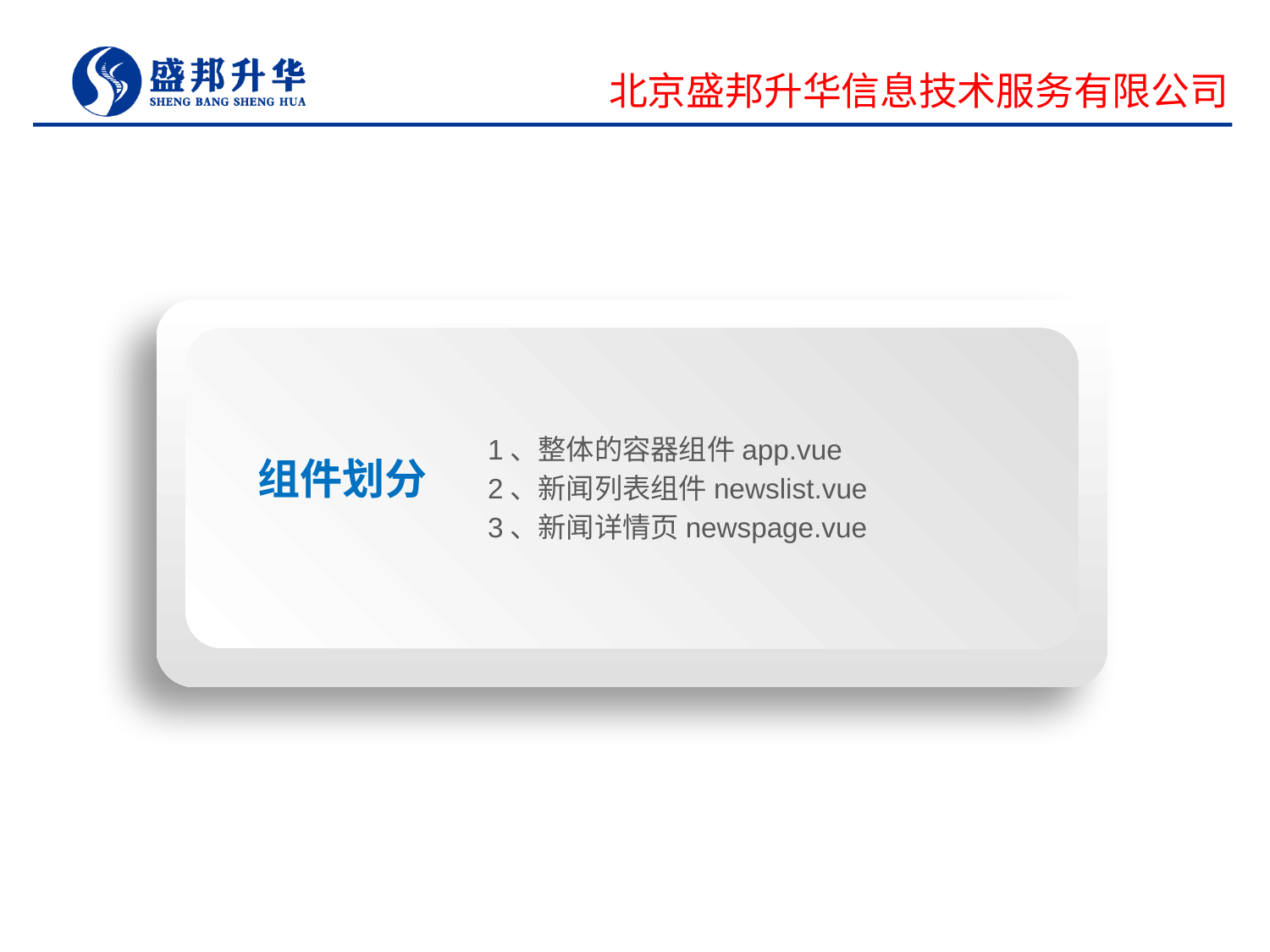

北京盛邦升华信息技术服务有限公司

组件划分
1、整体的容器组件app.vue
2、新闻列表组件newslist.vue
3、新闻详情页newspage.vue